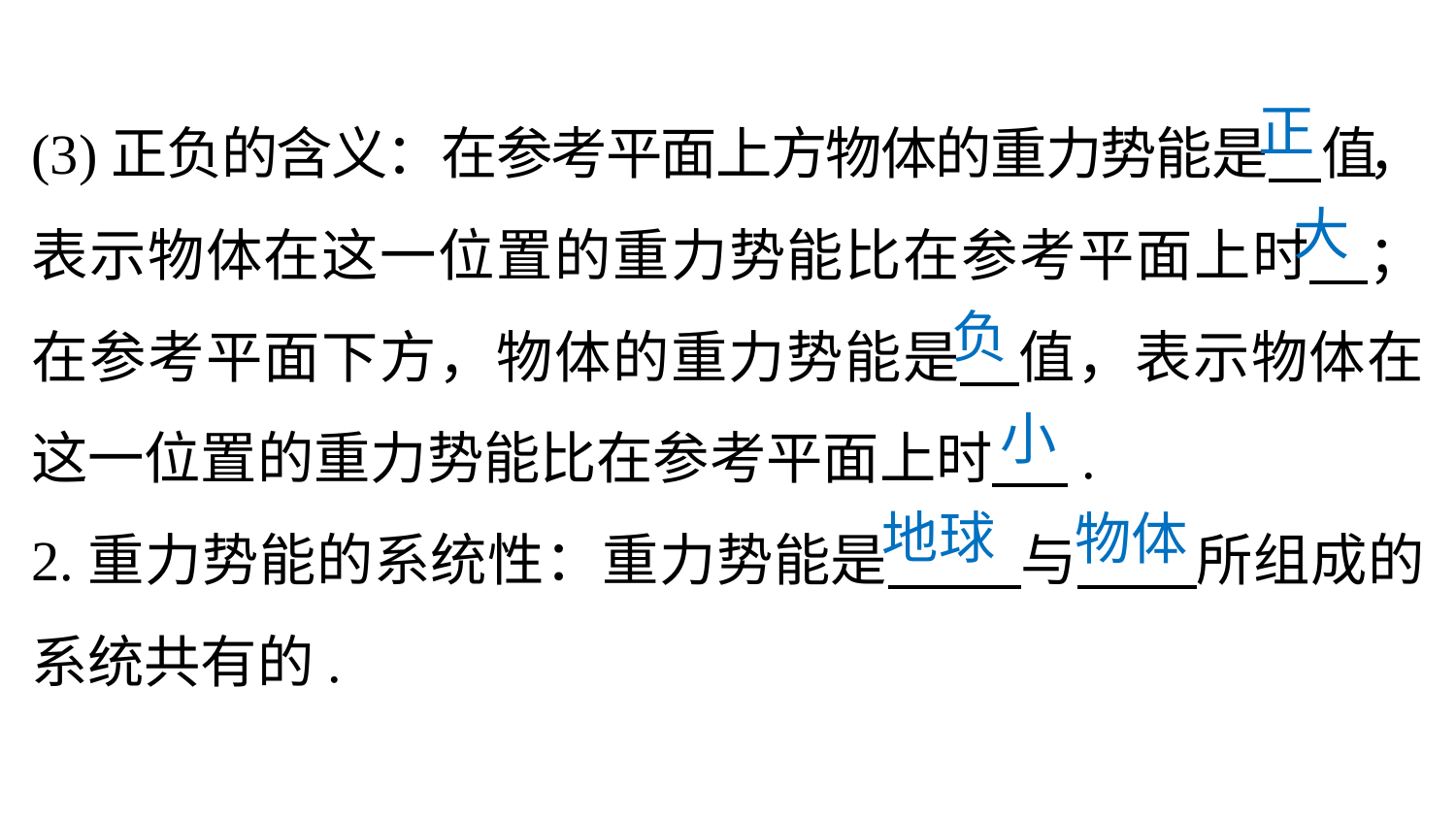

(3)正负的含义：在参考平面上方物体的重力势能是    值，表示物体在这一位置的重力势能比在参考平面上时    ；在参考平面下方，物体的重力势能是    值，表示物体在这一位置的重力势能比在参考平面上时      .
2.重力势能的系统性：重力势能是          与         所组成的系统共有的.
正
大
负
小
地球
物体